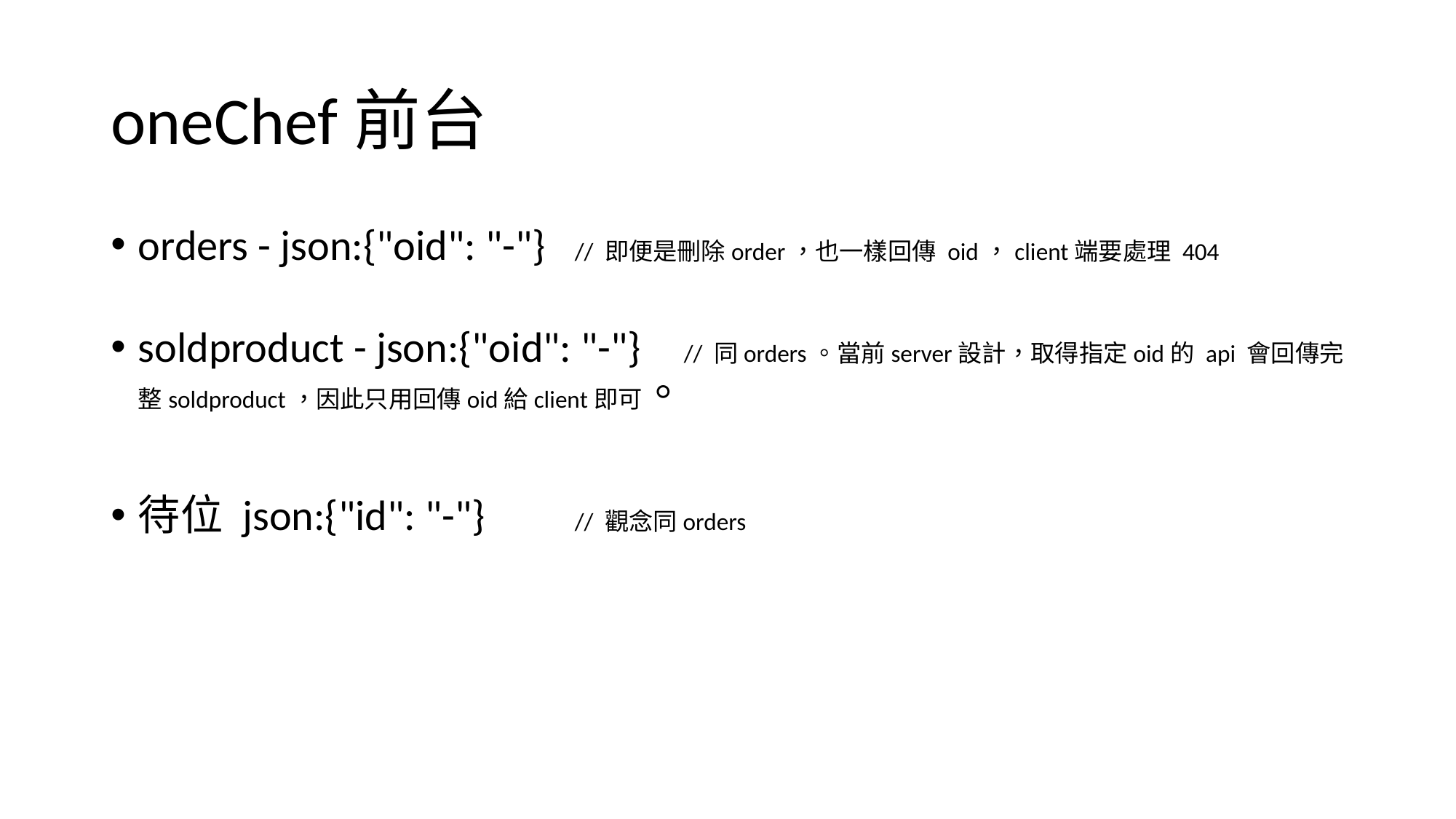

# oneChef前台
orders - json:{"oid": "-"}	// 即便是刪除order，也一樣回傳 oid，client端要處理 404

soldproduct - json:{"oid": "-"}	// 同orders。當前server設計，取得指定oid的 api 會回傳完整soldproduct，因此只用回傳oid給client即可。

待位 json:{"id": "-"}	// 觀念同orders